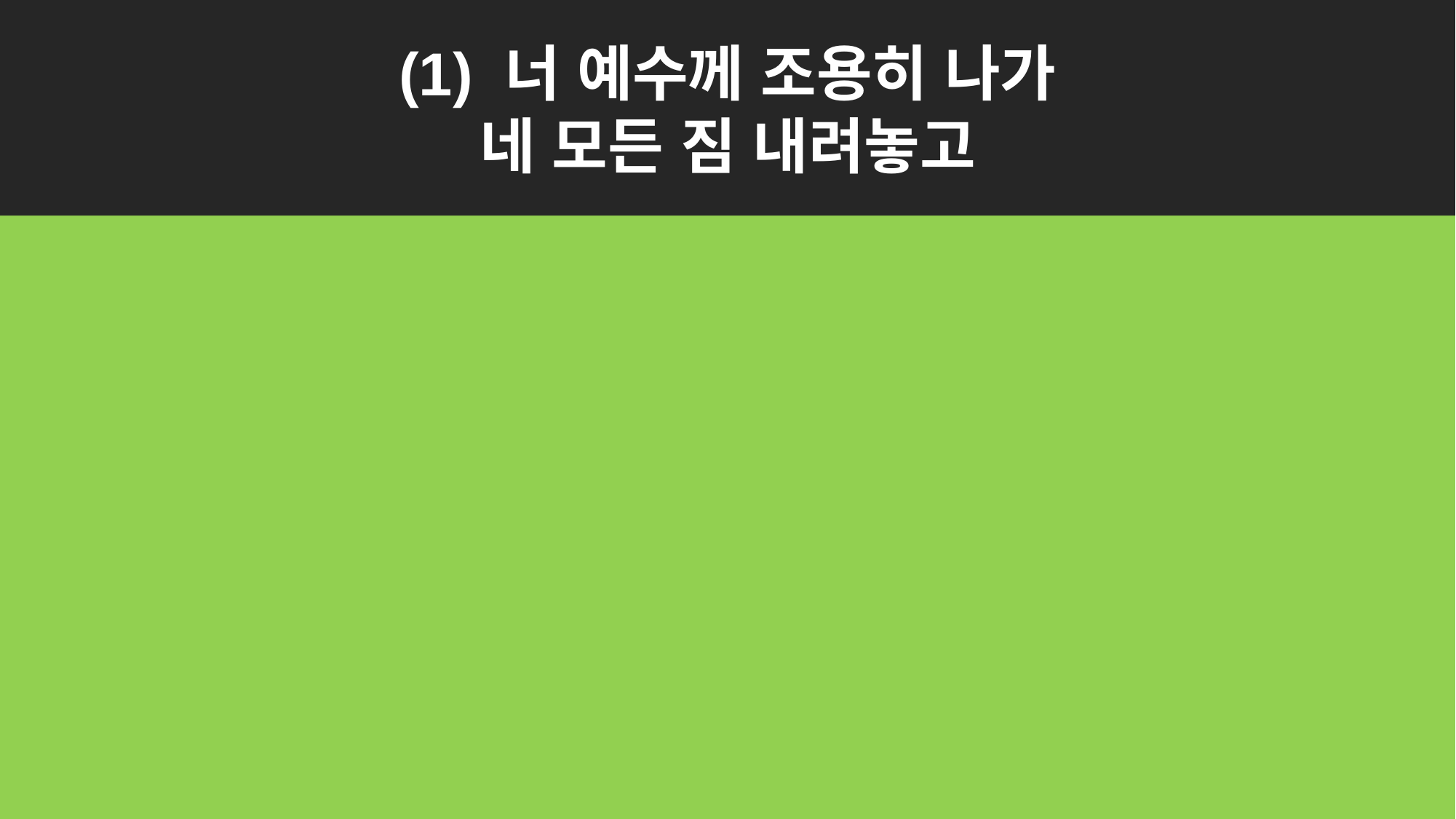

(1) 너 예수께 조용히 나가
네 모든 짐 내려놓고